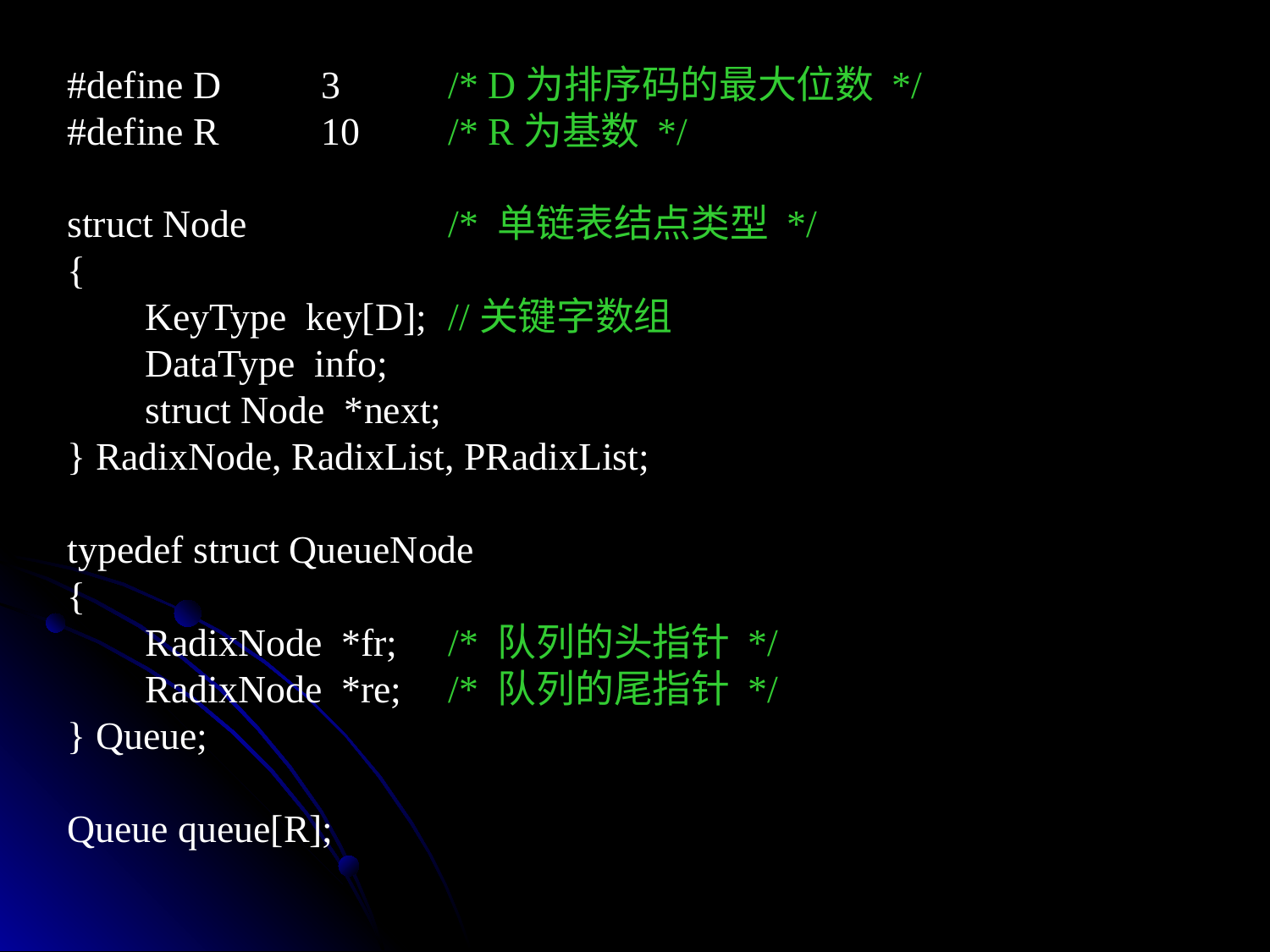

#define D	3	/* D为排序码的最大位数 */
#define R	10	/* R为基数 */

struct Node 		/* 单链表结点类型 */
{
        KeyType  key[D];	//关键字数组
        DataType  info;
        struct Node  *next;
} RadixNode, RadixList, PRadixList;

typedef struct QueueNode
{
        RadixNode  *fr;	/* 队列的头指针 */
        RadixNode  *re;	/* 队列的尾指针 */
} Queue;

Queue queue[R];